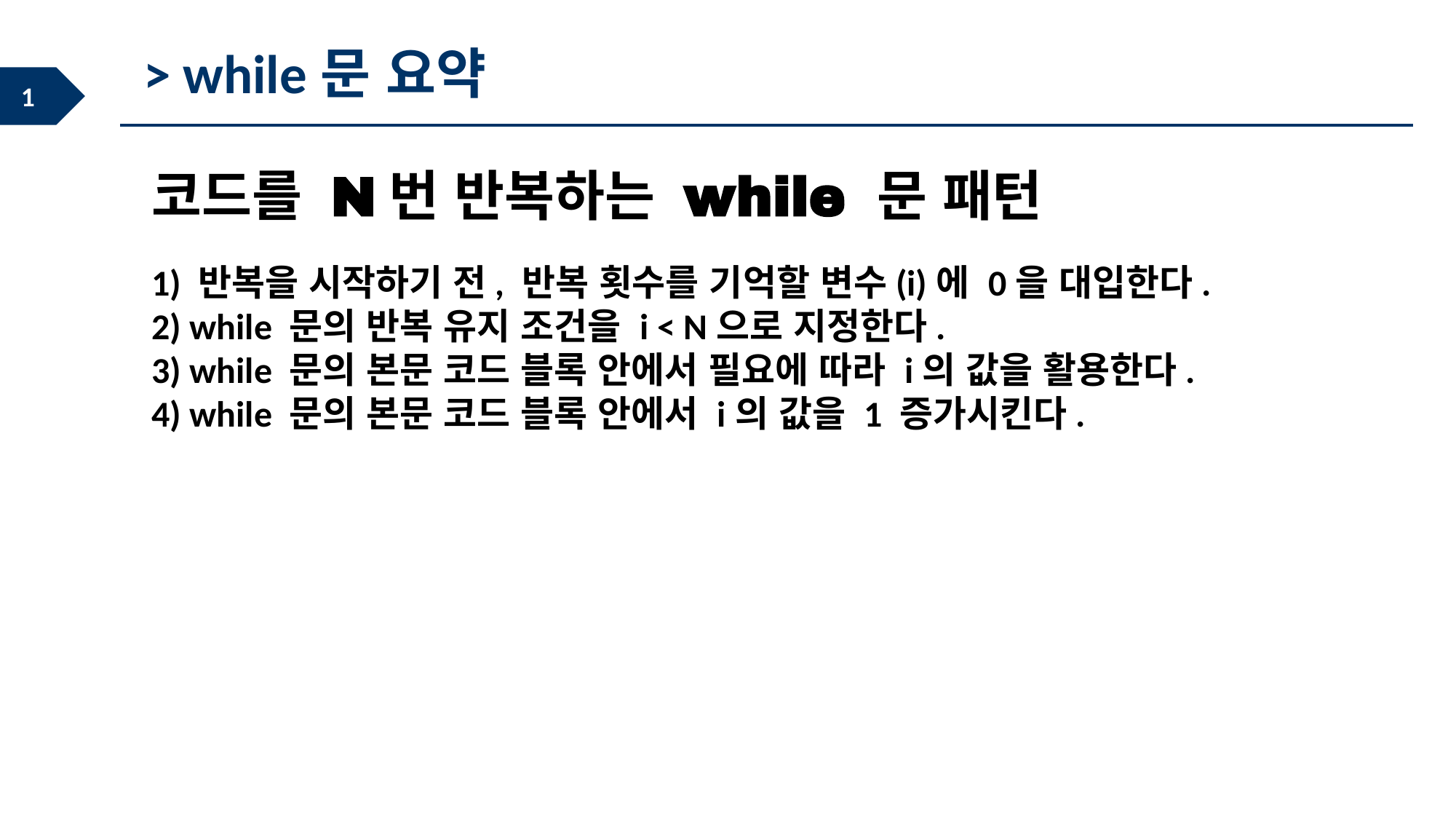

> while문 요약
코드를 N번 반복하는 while 문 패턴

1) 반복을 시작하기 전, 반복 횟수를 기억할 변수(i)에 0을 대입한다.
2) while 문의 반복 유지 조건을 i < N으로 지정한다.
3) while 문의 본문 코드 블록 안에서 필요에 따라 i의 값을 활용한다.
4) while 문의 본문 코드 블록 안에서 i의 값을 1 증가시킨다.